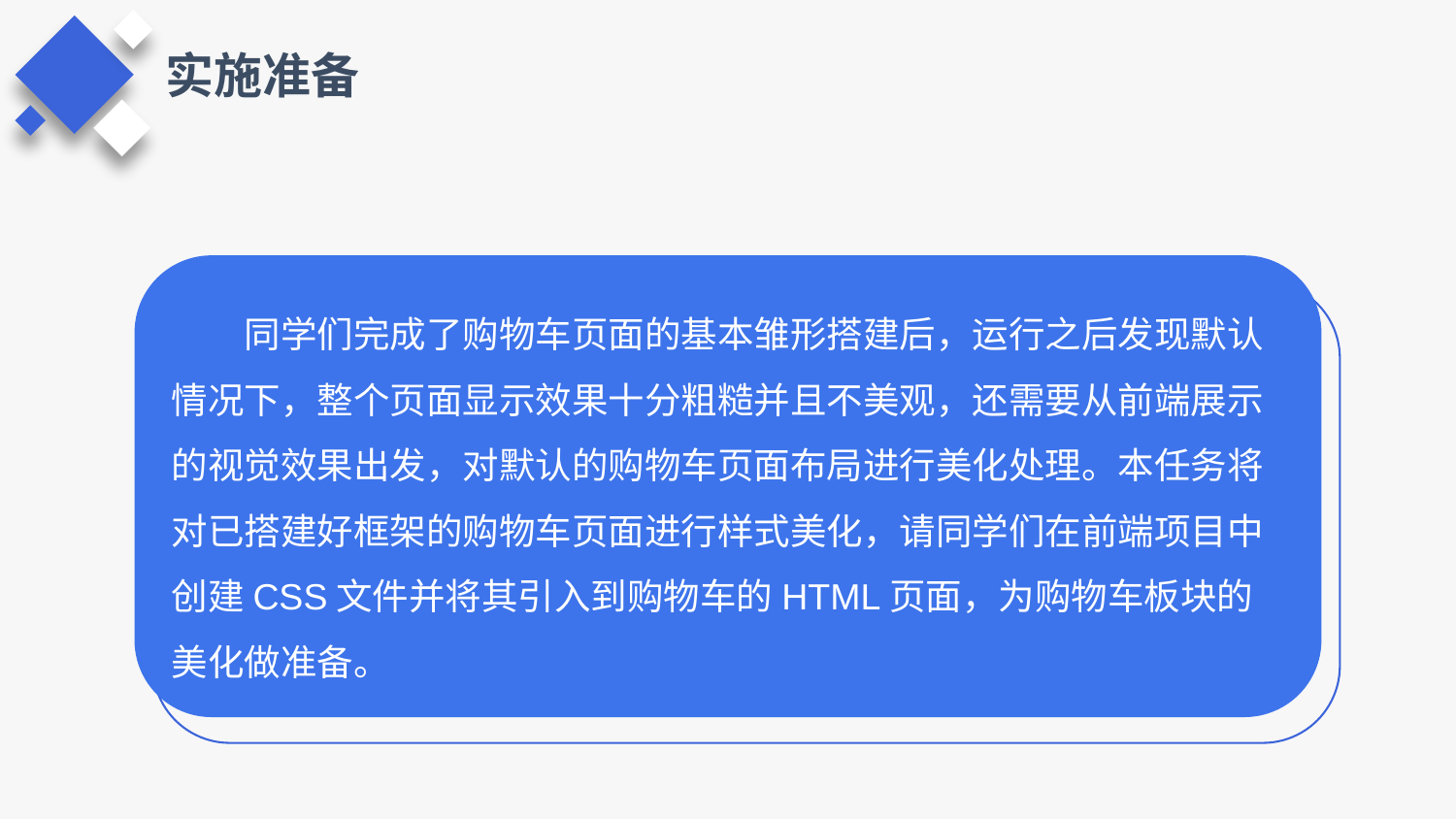

实施准备

同学们完成了购物车页面的基本雏形搭建后，运行之后发现默认情况下，整个页面显示效果十分粗糙并且不美观，还需要从前端展示的视觉效果出发，对默认的购物车页面布局进行美化处理。本任务将对已搭建好框架的购物车页面进行样式美化，请同学们在前端项目中创建CSS文件并将其引入到购物车的HTML页面，为购物车板块的美化做准备。